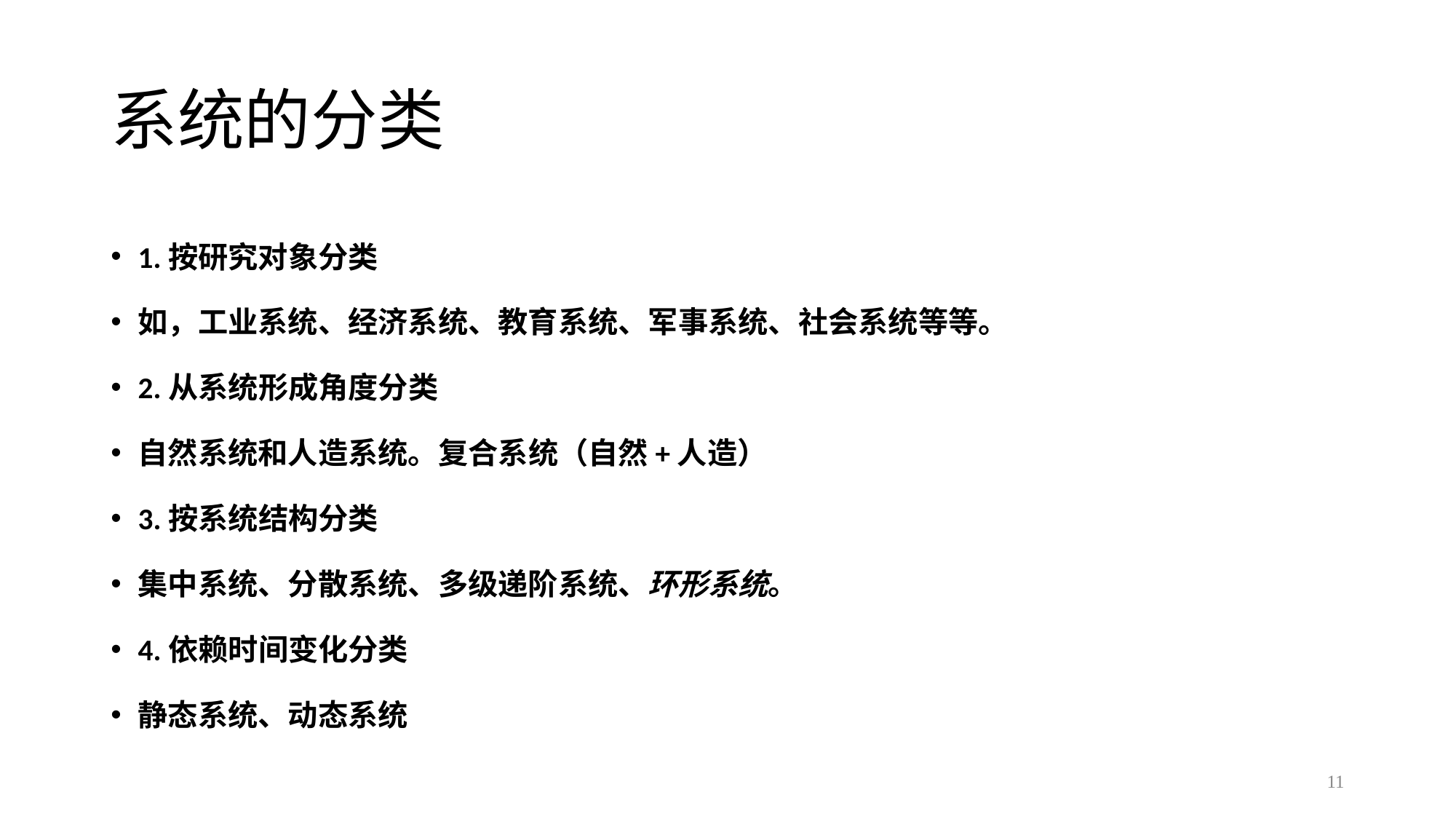

# 系统的分类
1.按研究对象分类
如，工业系统、经济系统、教育系统、军事系统、社会系统等等。
2.从系统形成角度分类
自然系统和人造系统。复合系统（自然+人造）
3.按系统结构分类
集中系统、分散系统、多级递阶系统、环形系统。
4.依赖时间变化分类
静态系统、动态系统
11